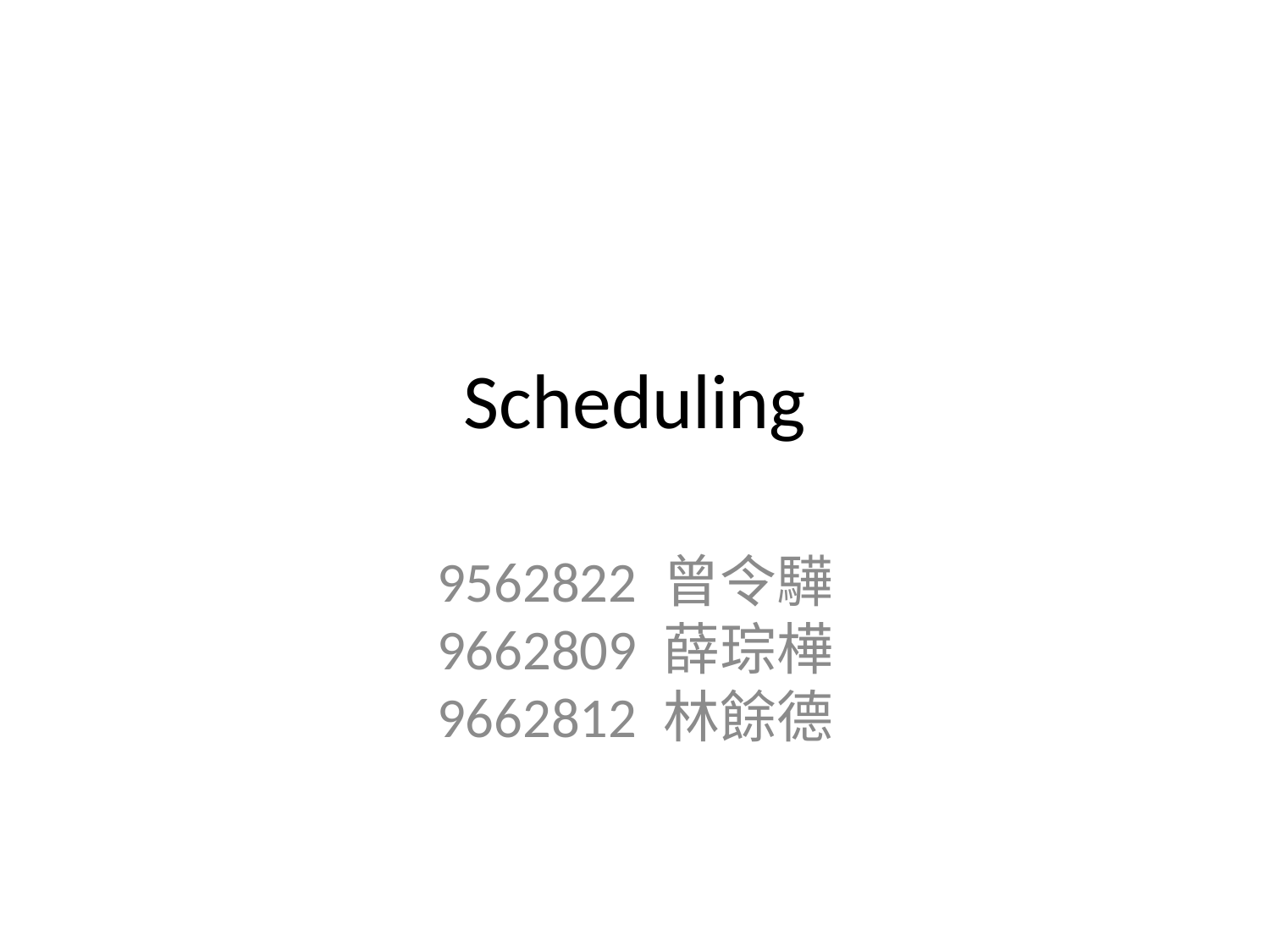

Scheduling
9562822 曾令驊
9662809 薛琮樺
9662812 林餘德